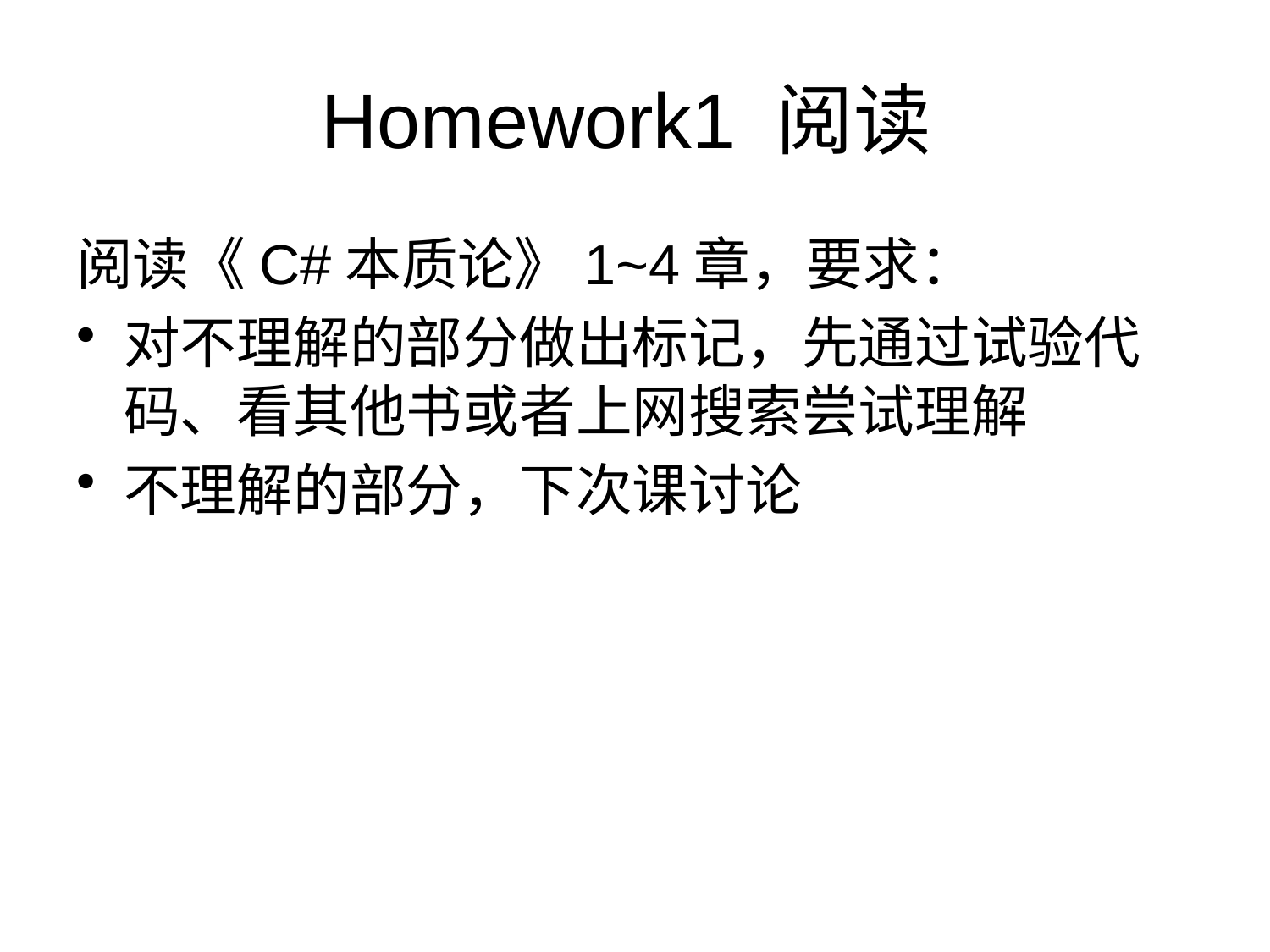

# Homework1 阅读
阅读《C#本质论》1~4章，要求：
对不理解的部分做出标记，先通过试验代码、看其他书或者上网搜索尝试理解
不理解的部分，下次课讨论